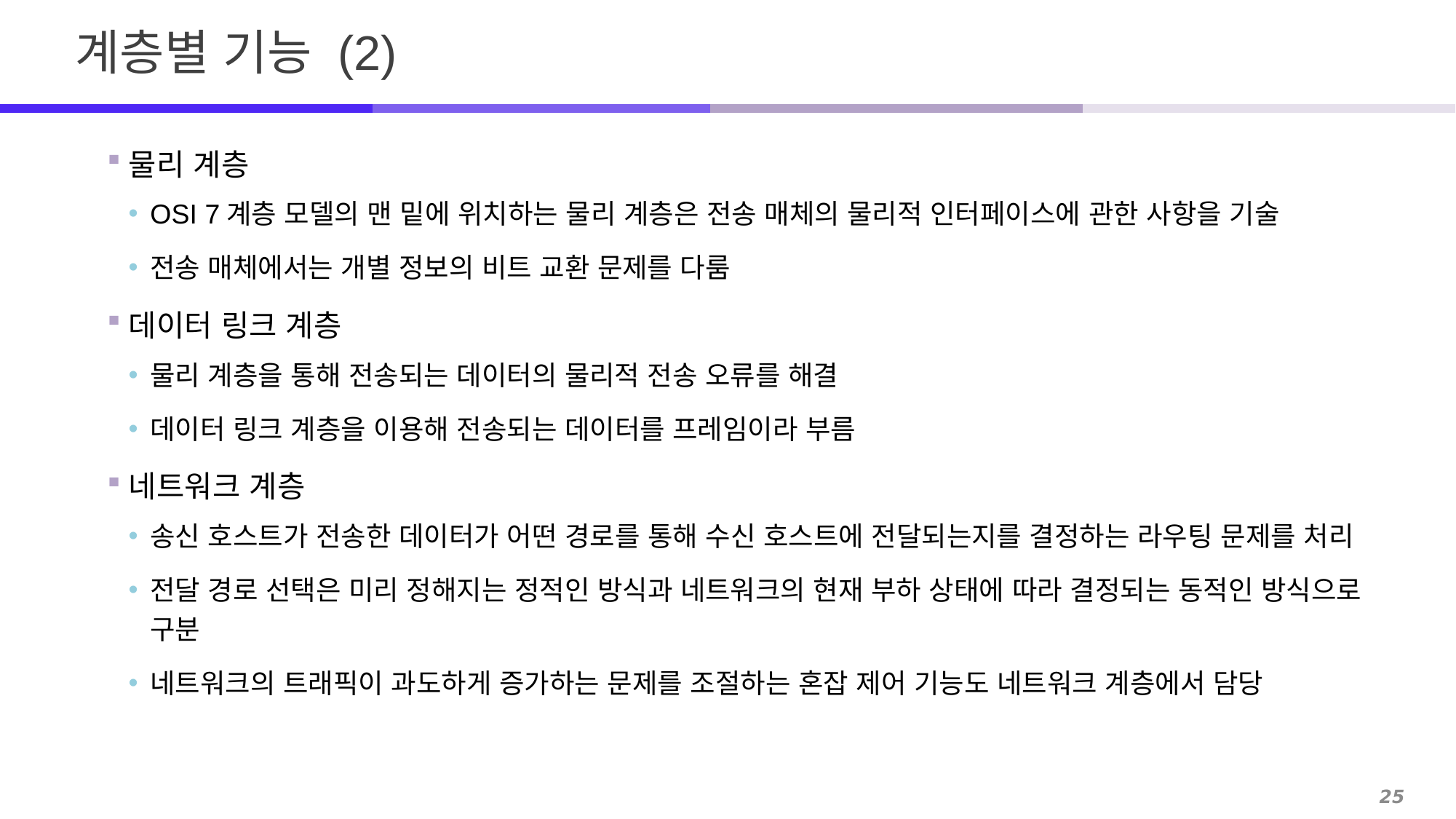

# 계층별 기능 (2)
물리 계층
OSI 7계층 모델의 맨 밑에 위치하는 물리 계층은 전송 매체의 물리적 인터페이스에 관한 사항을 기술
전송 매체에서는 개별 정보의 비트 교환 문제를 다룸
데이터 링크 계층
물리 계층을 통해 전송되는 데이터의 물리적 전송 오류를 해결
데이터 링크 계층을 이용해 전송되는 데이터를 프레임이라 부름
네트워크 계층
송신 호스트가 전송한 데이터가 어떤 경로를 통해 수신 호스트에 전달되는지를 결정하는 라우팅 문제를 처리
전달 경로 선택은 미리 정해지는 정적인 방식과 네트워크의 현재 부하 상태에 따라 결정되는 동적인 방식으로 구분
네트워크의 트래픽이 과도하게 증가하는 문제를 조절하는 혼잡 제어 기능도 네트워크 계층에서 담당